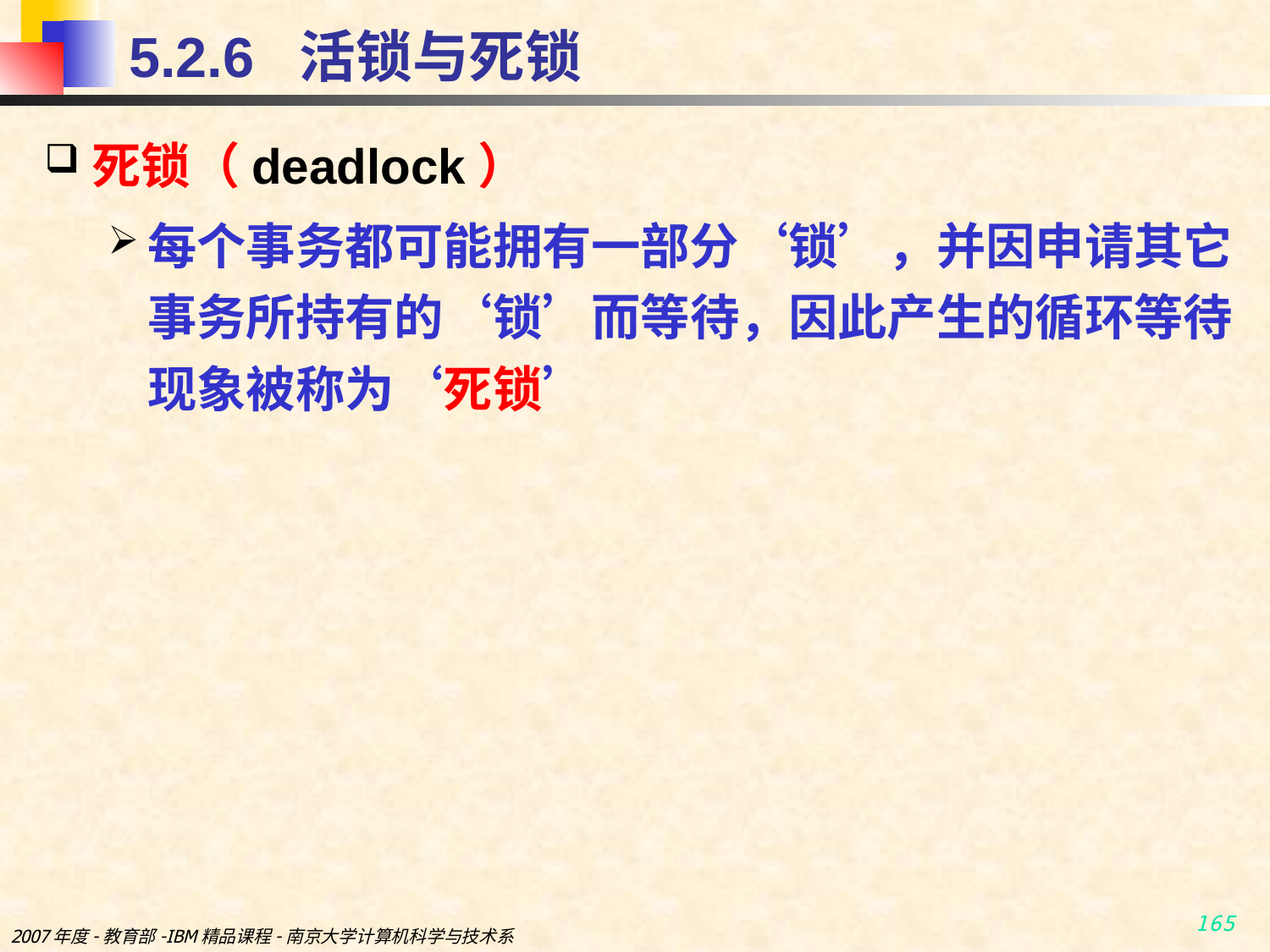

# 5.2.6  活锁与死锁
死锁（deadlock）
每个事务都可能拥有一部分‘锁’，并因申请其它事务所持有的‘锁’而等待，因此产生的循环等待现象被称为‘死锁’
165